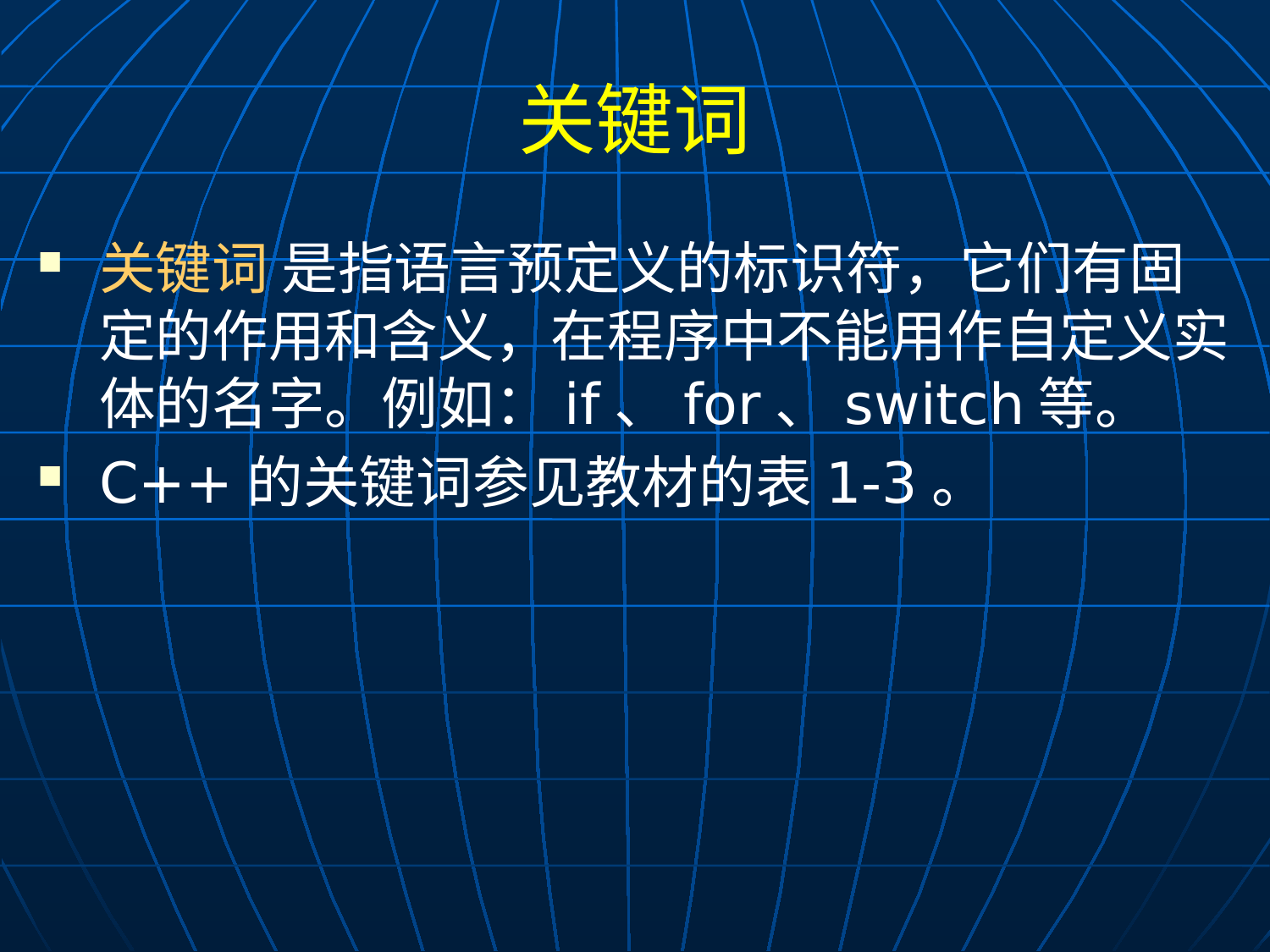

# 关键词
关键词 是指语言预定义的标识符，它们有固定的作用和含义，在程序中不能用作自定义实体的名字。例如：if、for、switch等。
C++的关键词参见教材的表1-3。